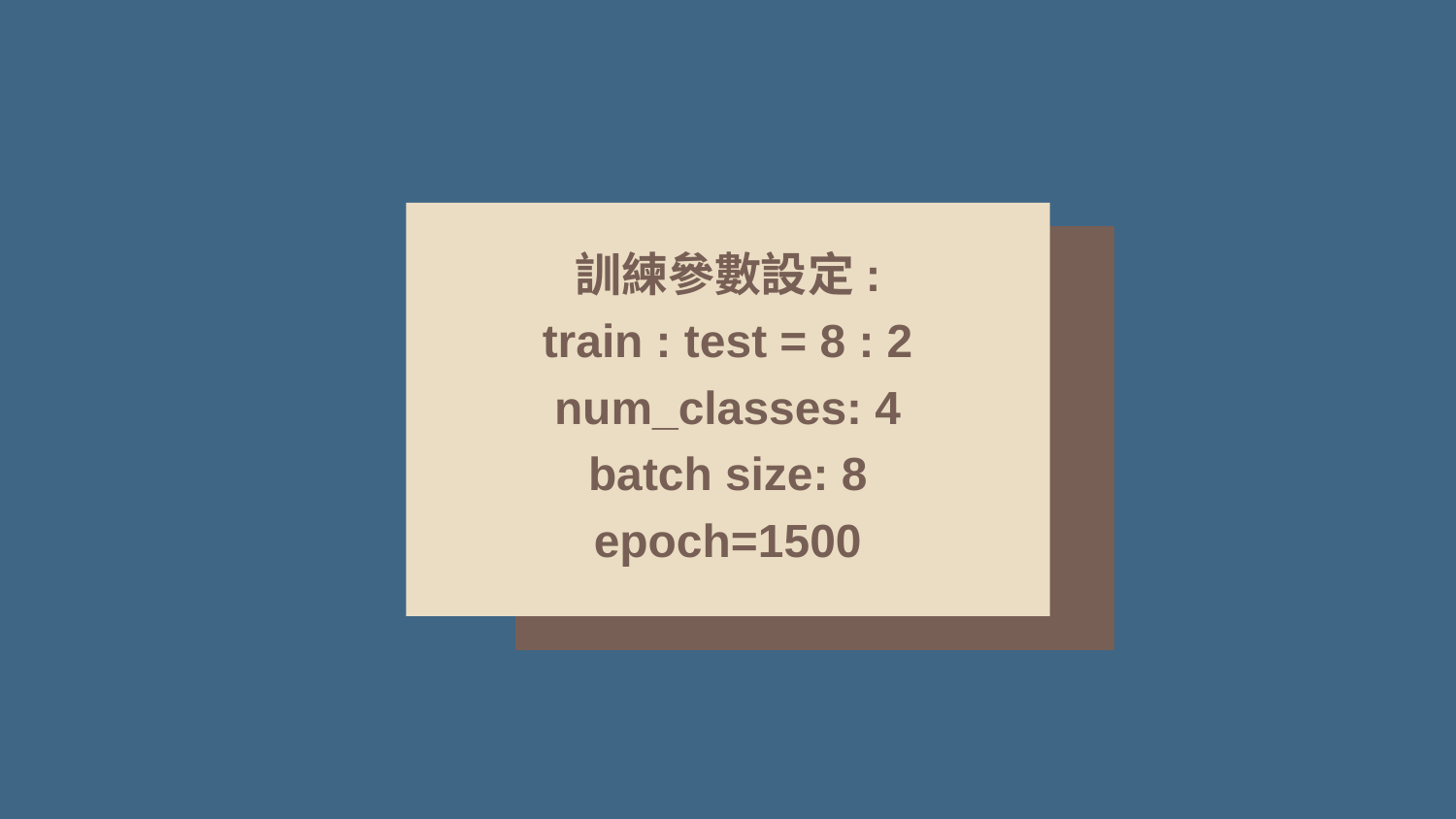

訓練參數設定:
train : test = 8 : 2
num_classes: 4
batch size: 8
epoch=1500